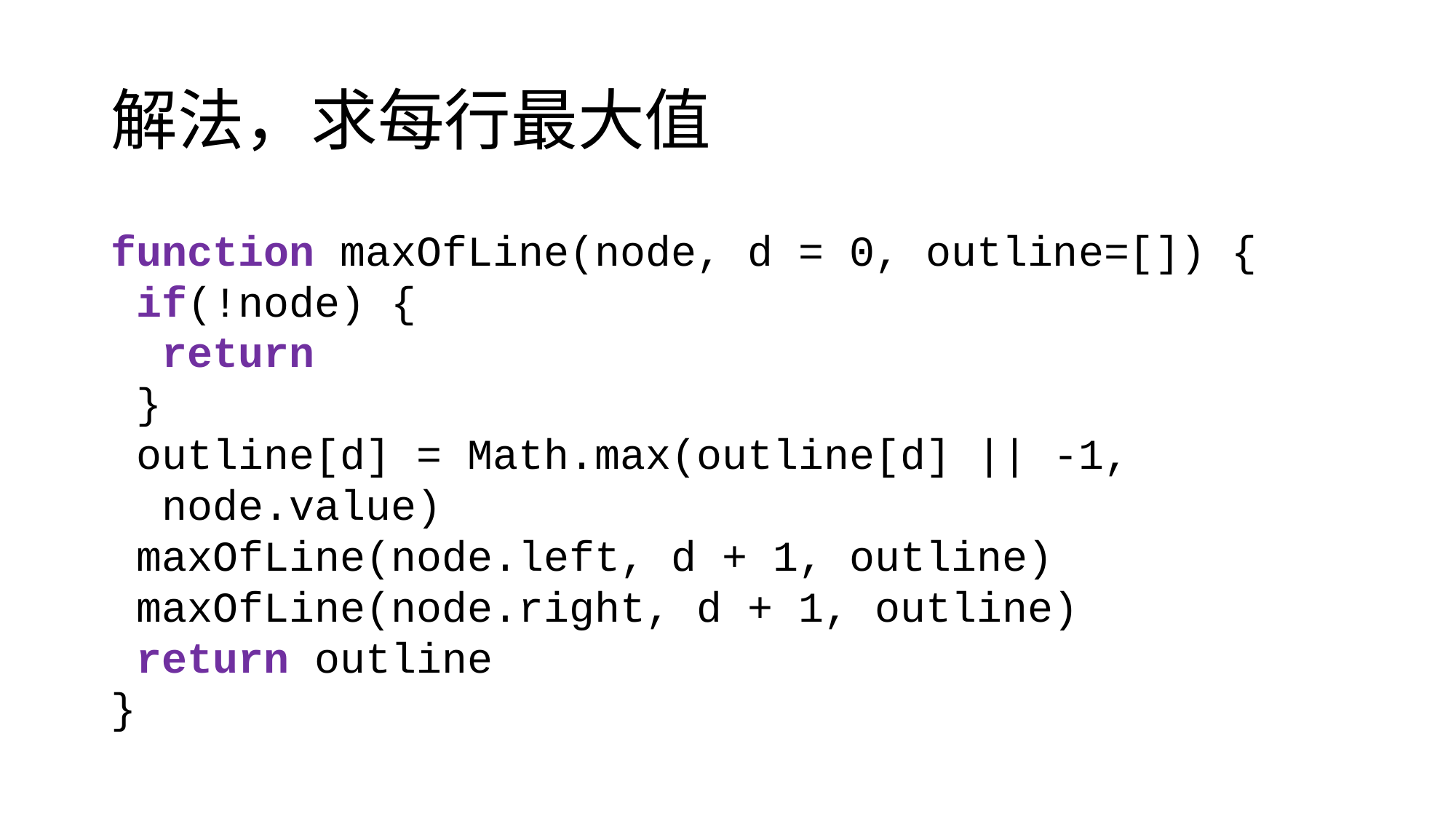

# 解法，求每行最大值
function maxOfLine(node, d = 0, outline=[]) {
 if(!node) {
  return
 }
 outline[d] = Math.max(outline[d] || -1,
  node.value)
 maxOfLine(node.left, d + 1, outline)
 maxOfLine(node.right, d + 1, outline)
 return outline
}